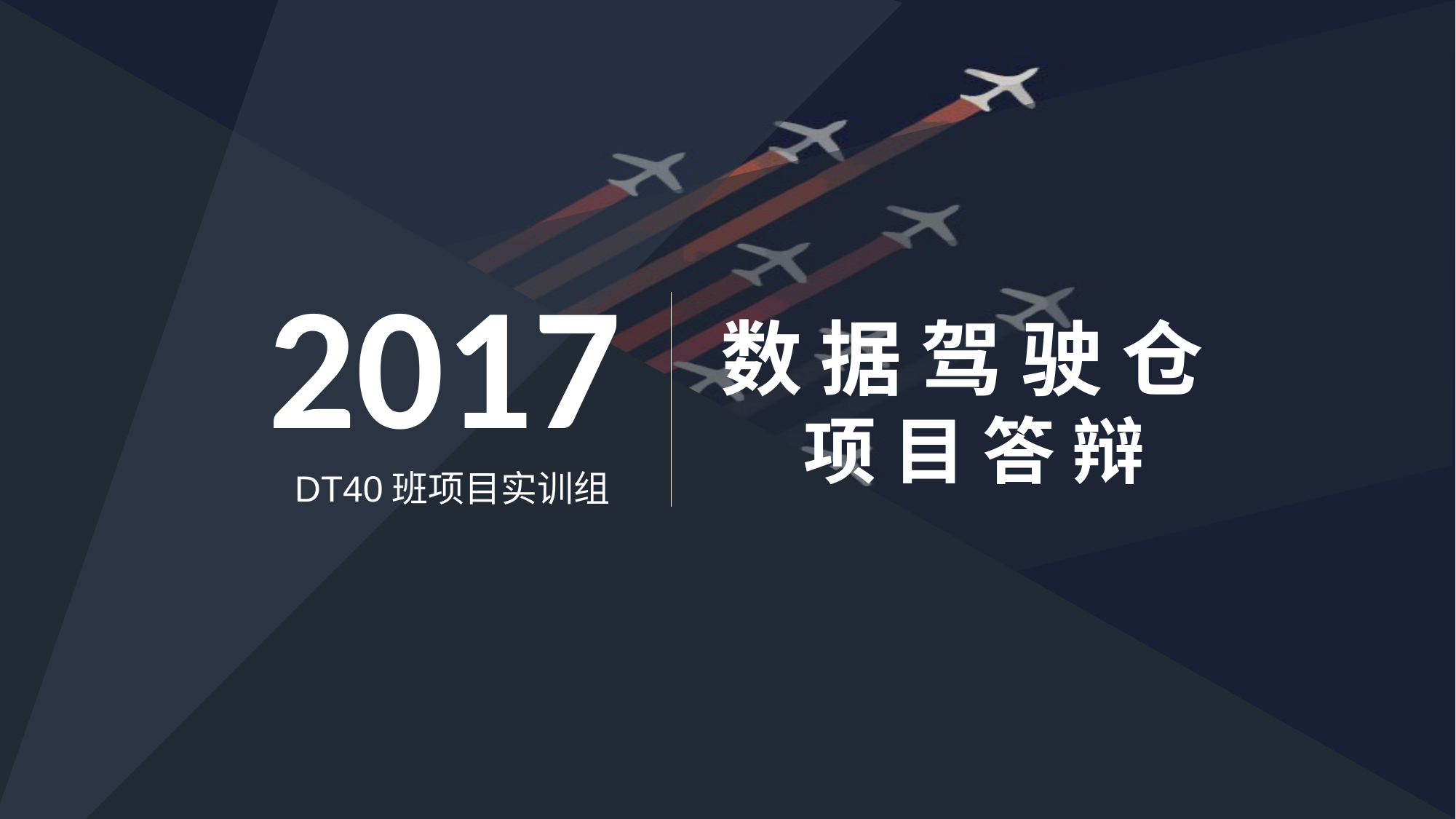

2017
数 据 驾 驶 仓
    项 目 答 辩
DT40班项目实训组